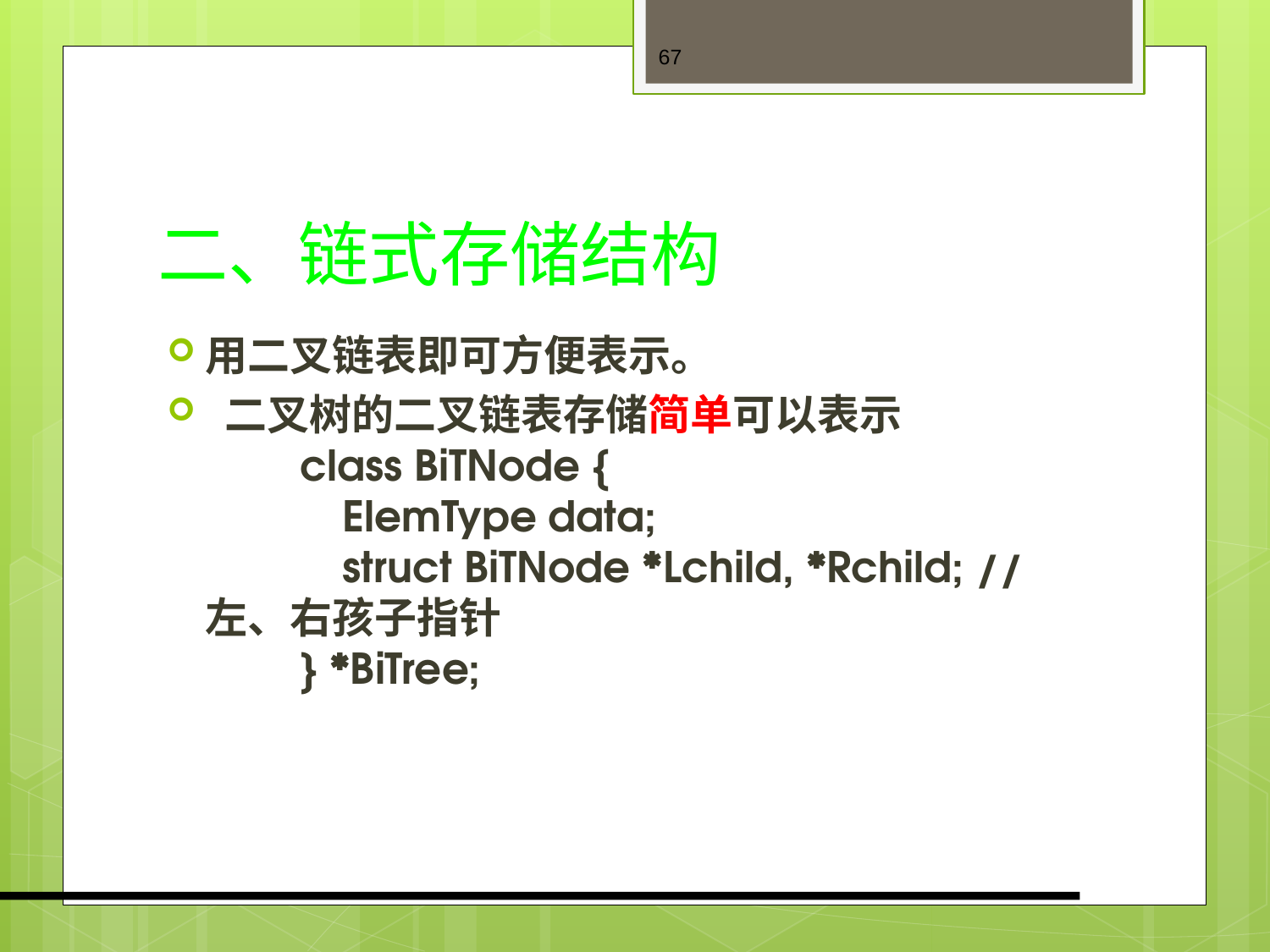

# 二、链式存储结构
用二叉链表即可方便表示。
 二叉树的二叉链表存储简单可以表示
　　class BiTNode {
　　　ElemType data;
　　　struct BiTNode *Lchild, *Rchild; // 左、右孩子指针
　　} *BiTree;
67